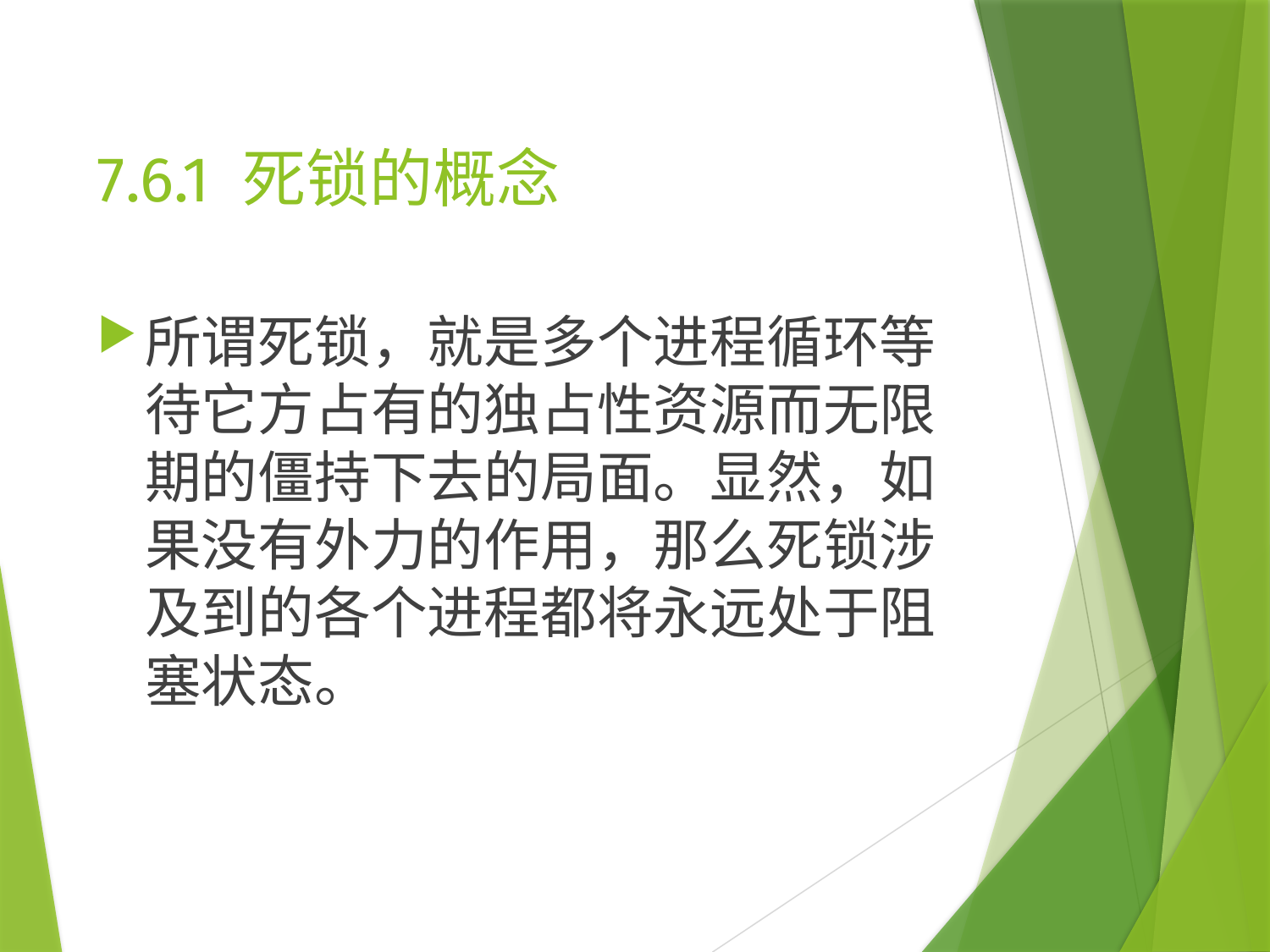

# 7.6.1 死锁的概念
所谓死锁，就是多个进程循环等待它方占有的独占性资源而无限期的僵持下去的局面。显然，如果没有外力的作用，那么死锁涉及到的各个进程都将永远处于阻塞状态。